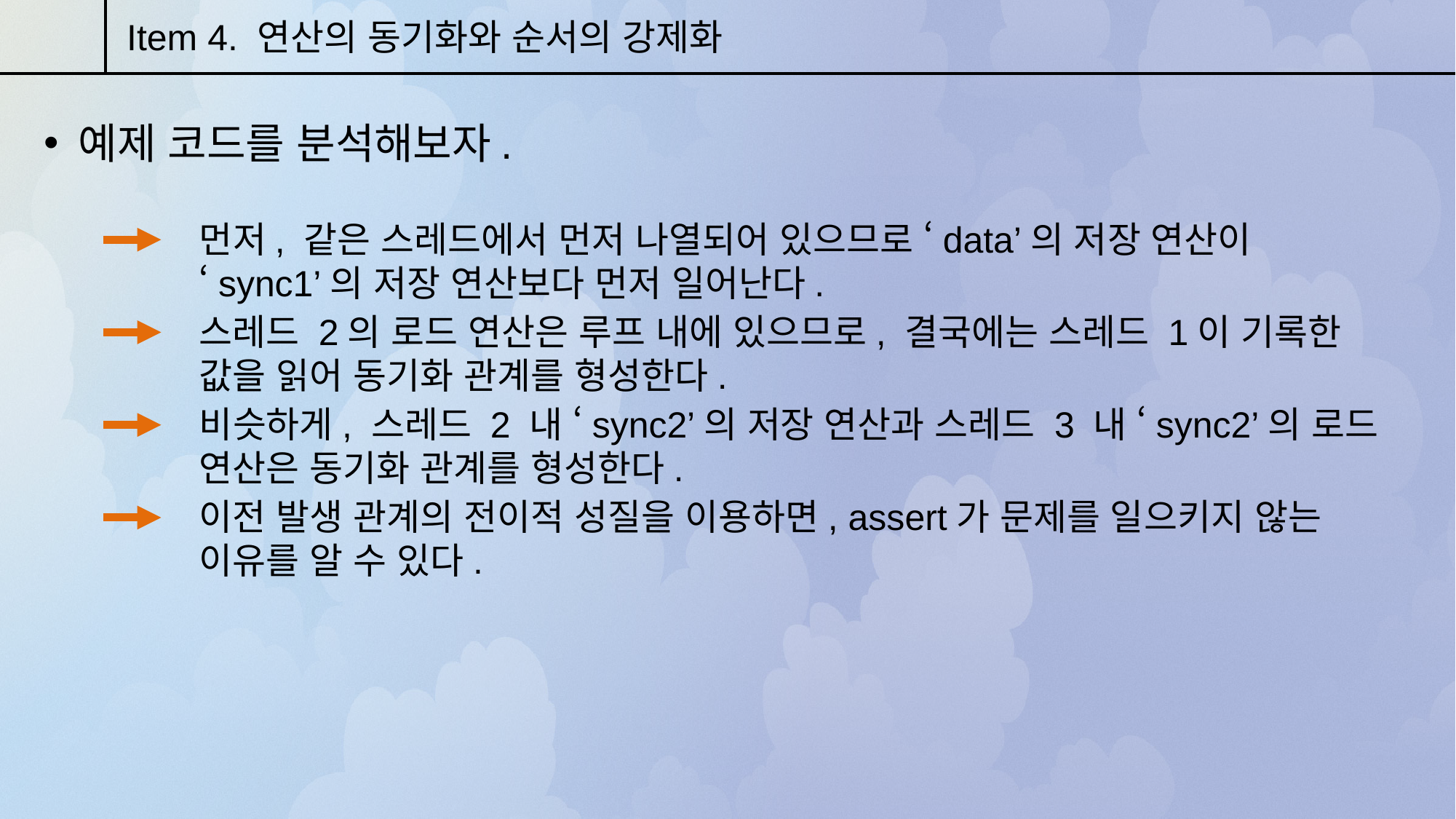

Item 4. 연산의 동기화와 순서의 강제화
예제 코드를 분석해보자.
먼저, 같은 스레드에서 먼저 나열되어 있으므로 ‘data’의 저장 연산이 ‘sync1’의 저장 연산보다 먼저 일어난다.
스레드 2의 로드 연산은 루프 내에 있으므로, 결국에는 스레드 1이 기록한 값을 읽어 동기화 관계를 형성한다.
비슷하게, 스레드 2 내 ‘sync2’의 저장 연산과 스레드 3 내 ‘sync2’의 로드 연산은 동기화 관계를 형성한다.
이전 발생 관계의 전이적 성질을 이용하면, assert가 문제를 일으키지 않는 이유를 알 수 있다.